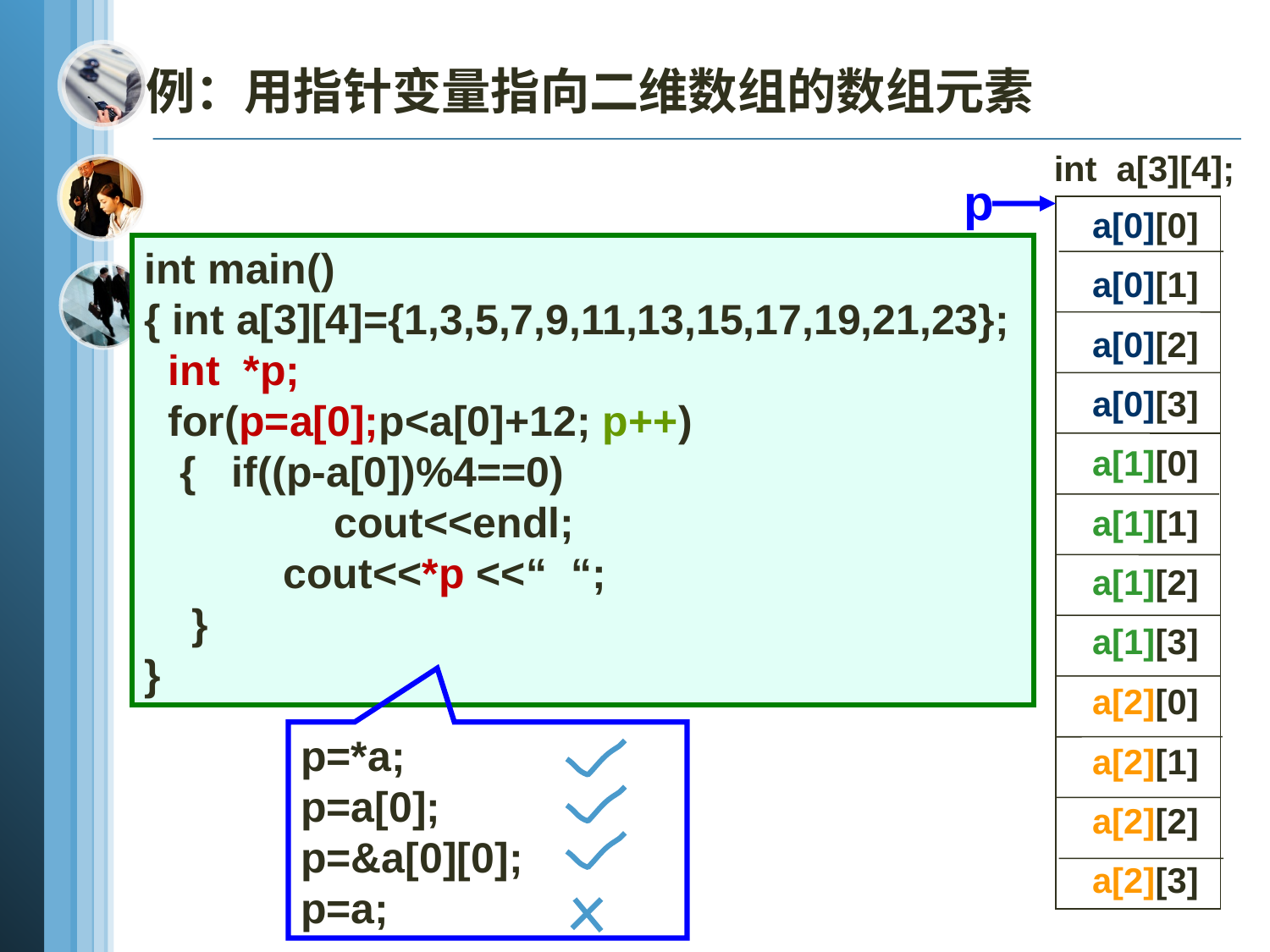

# 例：用指针变量指向二维数组的数组元素
int  a[3][4];

a[0][0]

a[0][1]

a[0][2]

a[0][3]

a[1][0]

a[1][1]
a[1][2]

a[1][3]

a[2][0]

a[2][1]

a[2][2]

a[2][3]

p

int main()
{ int a[3][4]={1,3,5,7,9,11,13,15,17,19,21,23};
  int  *p;
  for(p=a[0];p<a[0]+12; p++)
   {   if((p-a[0])%4==0)
                cout<<endl;
	 cout<<*p <<“  “;
    }
}
p=*a;
p=a[0];
p=&a[0][0];
p=a;